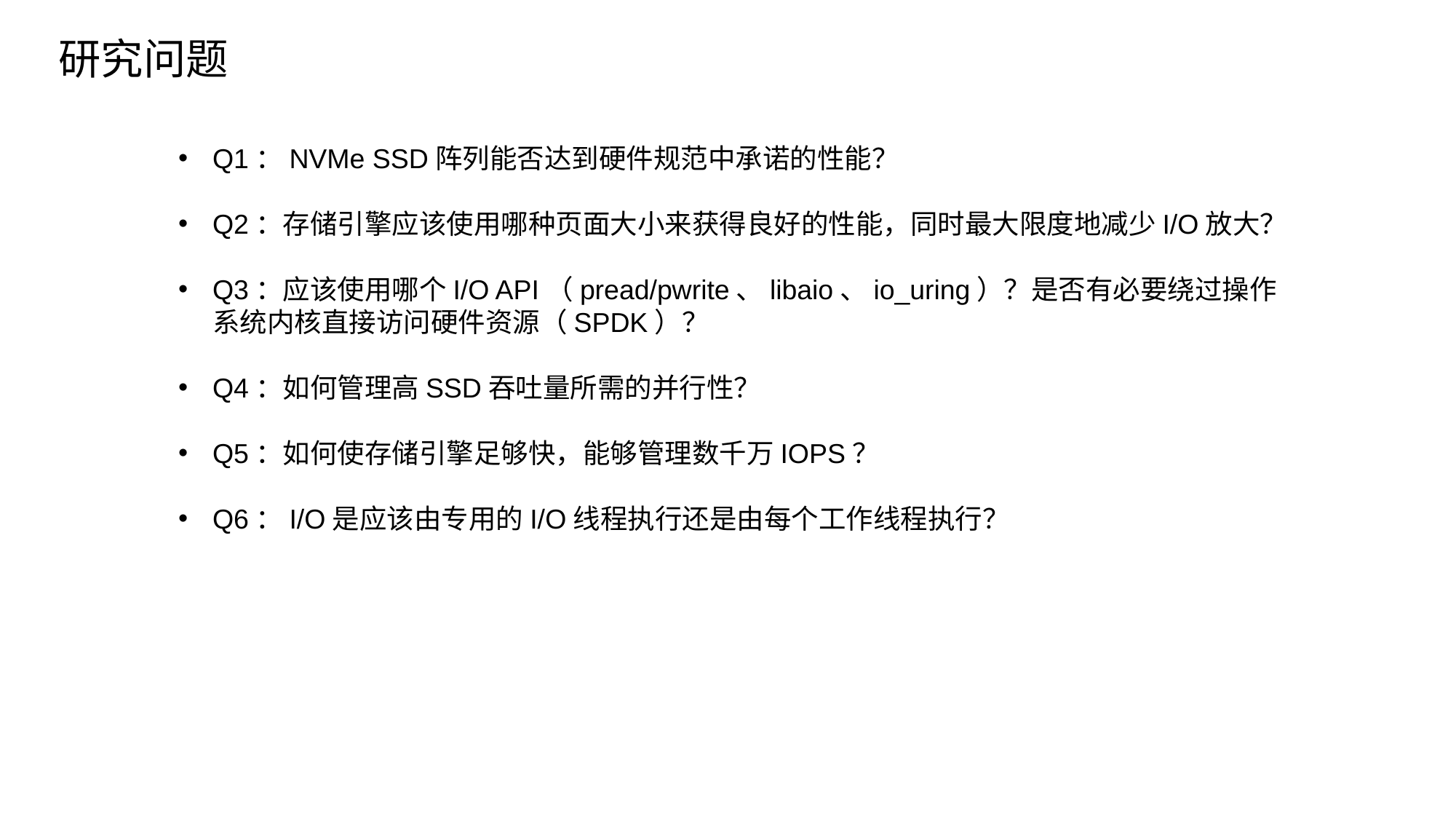

研究问题
Q1：NVMe SSD阵列能否达到硬件规范中承诺的性能？

Q2：存储引擎应该使用哪种页面大小来获得良好的性能，同时最大限度地减少I/O放大？

Q3：应该使用哪个I/O API（pread/pwrite、libaio、io_uring）？是否有必要绕过操作系统内核直接访问硬件资源（SPDK）？

Q4：如何管理高SSD吞吐量所需的并行性？

Q5：如何使存储引擎足够快，能够管理数千万IOPS？

Q6：I/O是应该由专用的I/O线程执行还是由每个工作线程执行？